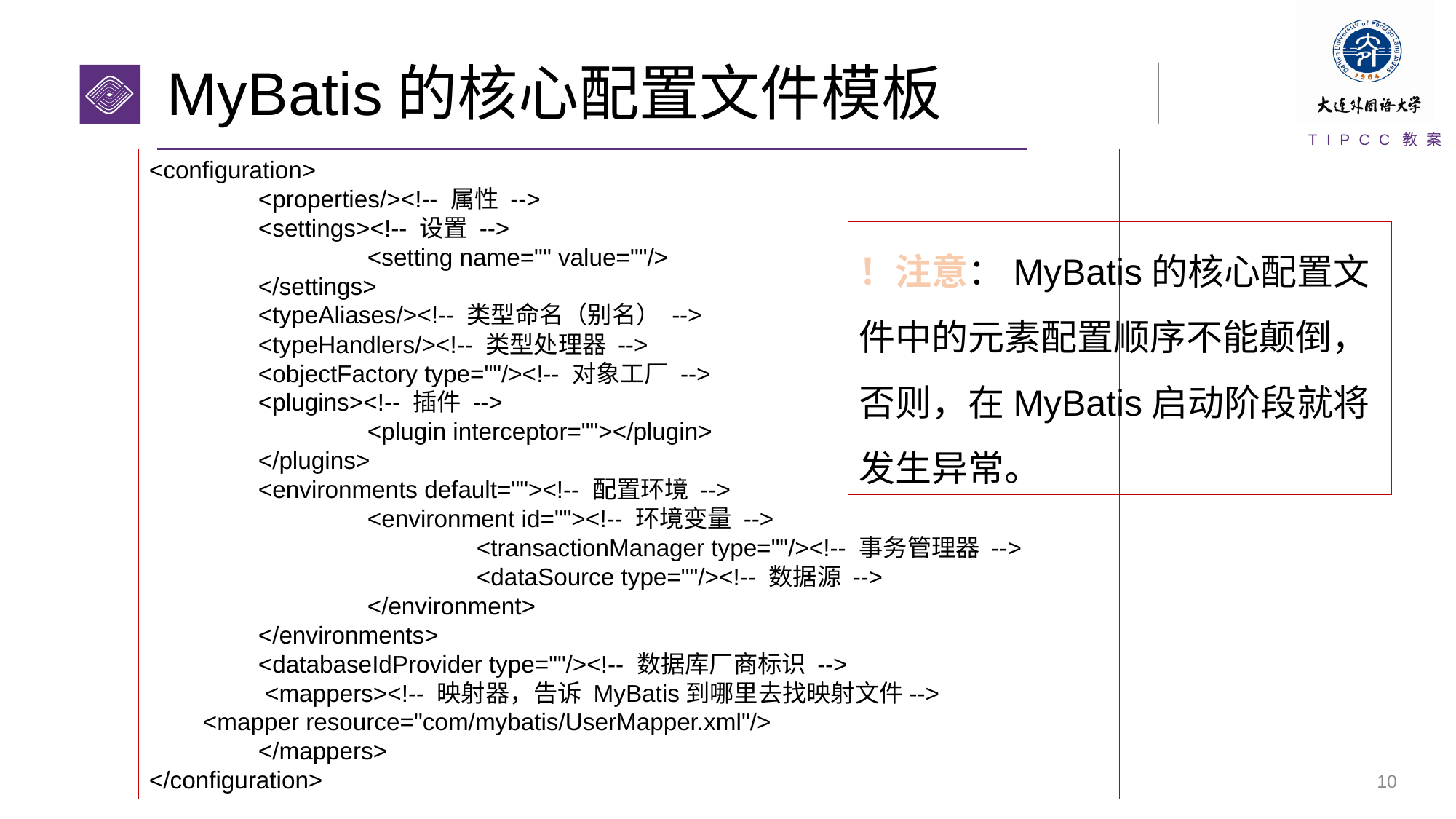

# MyBatis的核心配置文件模板
<configuration>
	<properties/><!-- 属性 -->
	<settings><!-- 设置 -->
		<setting name="" value=""/>
	</settings>
	<typeAliases/><!-- 类型命名（别名） -->
	<typeHandlers/><!-- 类型处理器 -->
	<objectFactory type=""/><!-- 对象工厂 -->
	<plugins><!-- 插件 -->
		<plugin interceptor=""></plugin>
	</plugins>
	<environments default=""><!-- 配置环境 -->
		<environment id=""><!-- 环境变量 -->
			<transactionManager type=""/><!-- 事务管理器 -->
			<dataSource type=""/><!-- 数据源 -->
		</environment>
	</environments>
	<databaseIdProvider type=""/><!-- 数据库厂商标识 -->
	 <mappers><!-- 映射器，告诉 MyBatis到哪里去找映射文件-->
        <mapper resource="com/mybatis/UserMapper.xml"/>
 	</mappers>
</configuration>
！注意：MyBatis的核心配置文件中的元素配置顺序不能颠倒，否则，在MyBatis启动阶段就将发生异常。
10